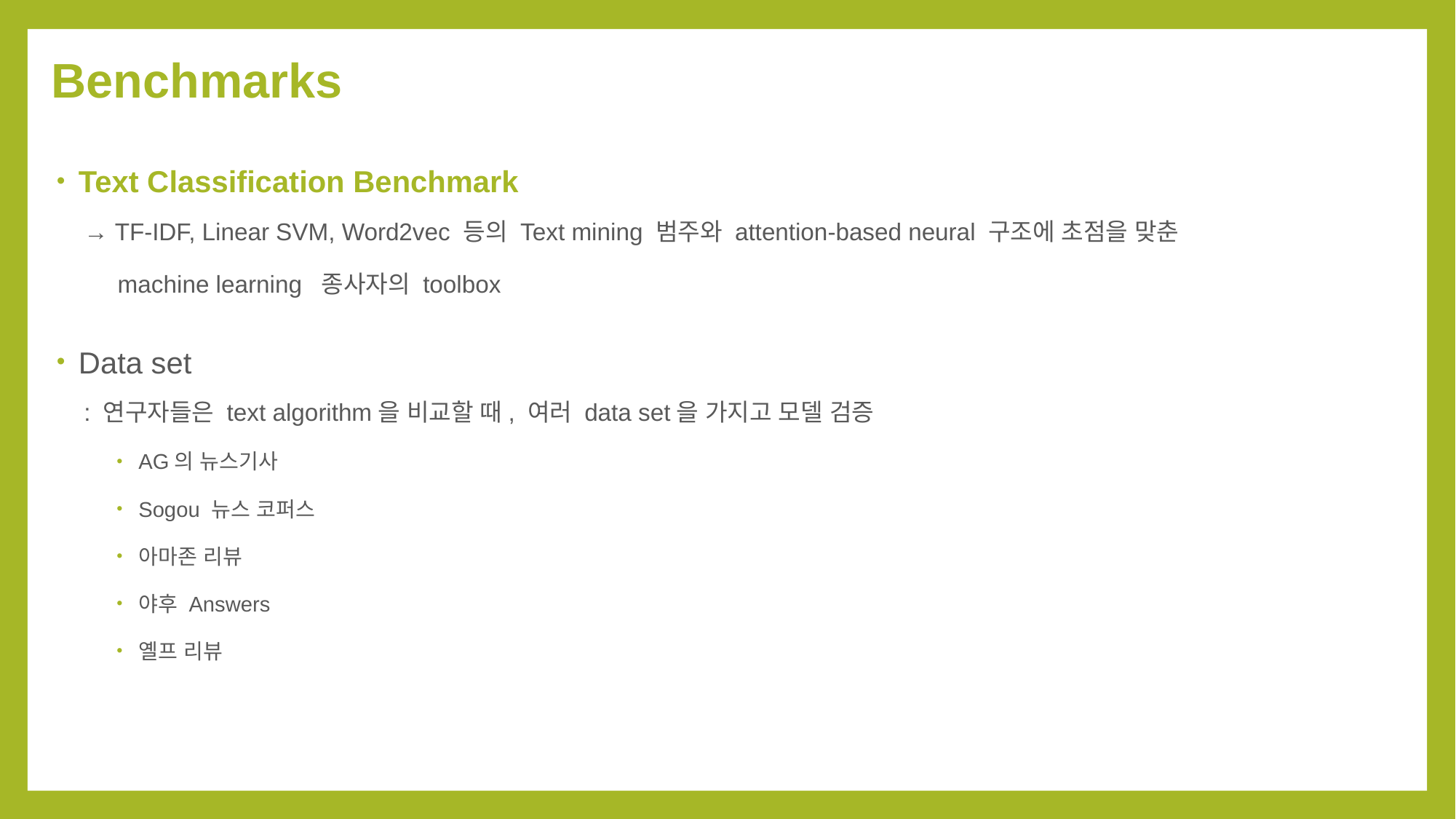

# Benchmarks
Text Classification Benchmark
→ TF-IDF, Linear SVM, Word2vec 등의 Text mining 범주와 attention-based neural 구조에 초점을 맞춘
     machine learning  종사자의 toolbox
Data set
: 연구자들은 text algorithm을 비교할 때, 여러 data set을 가지고 모델 검증
AG의 뉴스기사
Sogou 뉴스 코퍼스
아마존 리뷰
야후 Answers
옐프 리뷰